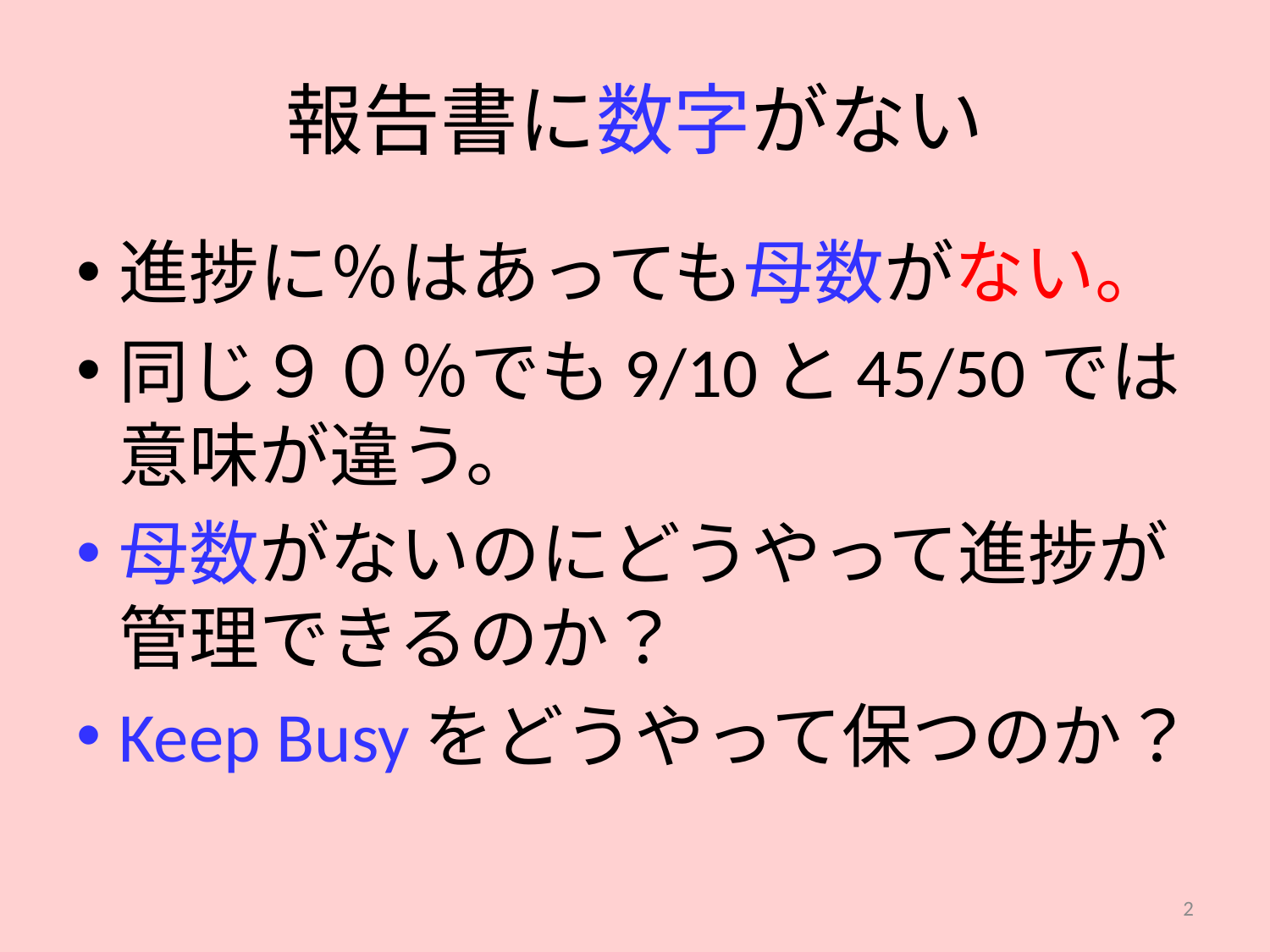

# 報告書に数字がない
進捗に％はあっても母数がない。
同じ９０％でも9/10と45/50では意味が違う。
母数がないのにどうやって進捗が管理できるのか？
Keep Busyをどうやって保つのか？
2